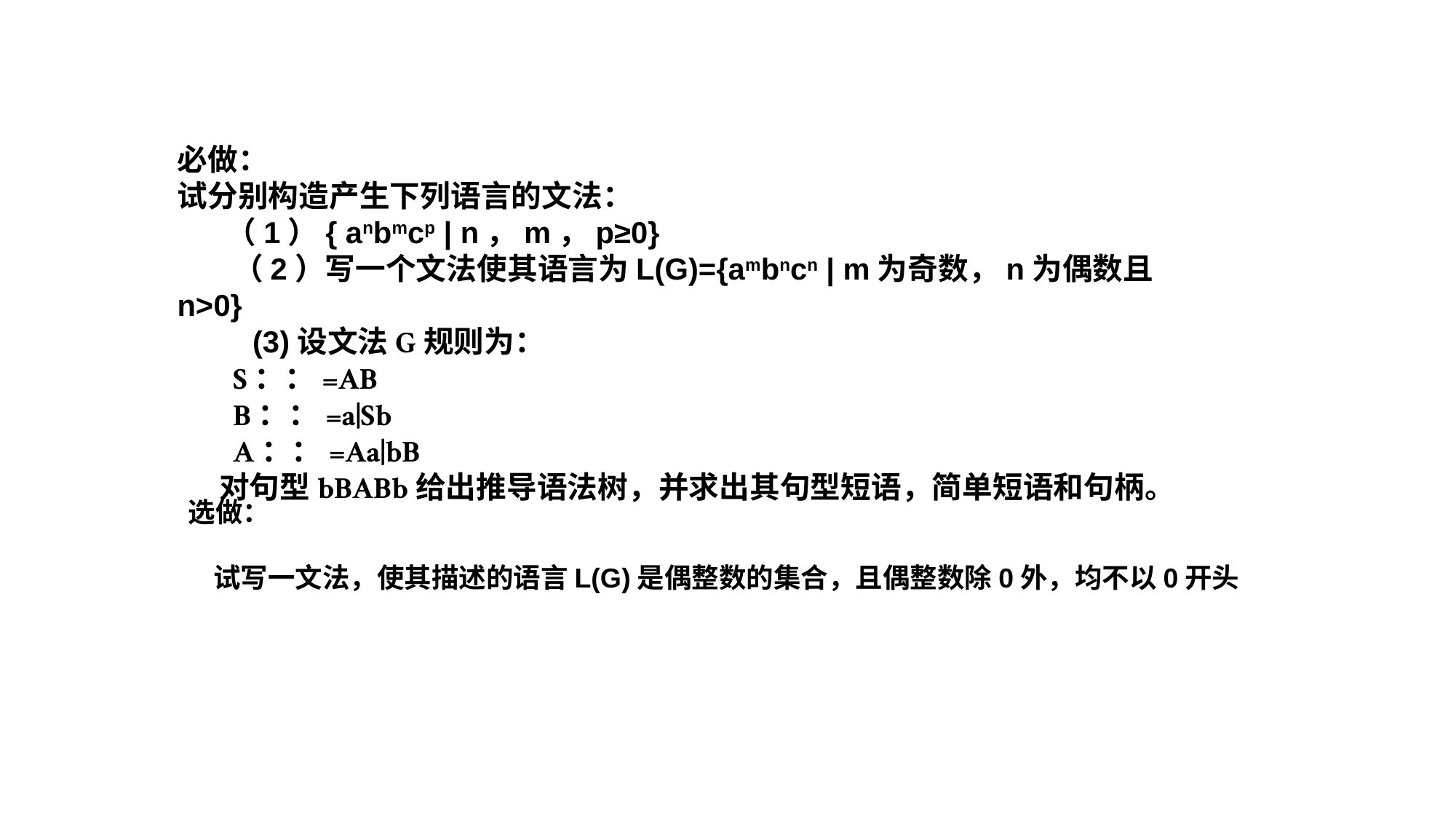

必做：
试分别构造产生下列语言的文法：
      （1）{ anbmcp | n，m，p≥0}
       （2）写一个文法使其语言为L(G)={ambncn | m为奇数，n为偶数且n>0}
         (3)设文法G规则为：
         S：：=AB
         B：：=a|Sb
         A：：=Aa|bB
     对句型bBABb给出推导语法树，并求出其句型短语，简单短语和句柄。

选做：

   试写一文法，使其描述的语言L(G)是偶整数的集合，且偶整数除0外，均不以0开头